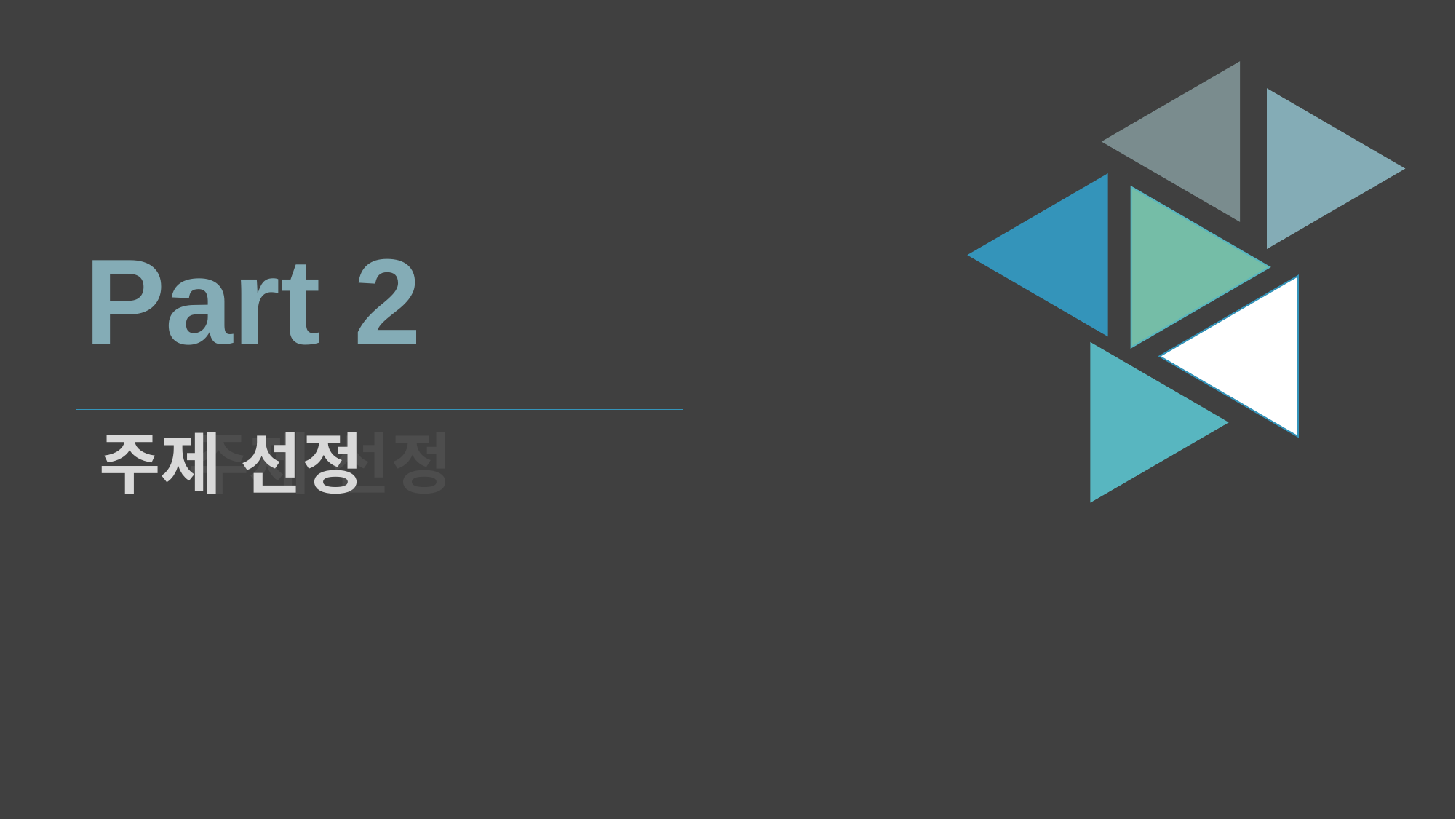

# Part 2
주제 선정
주제 선정